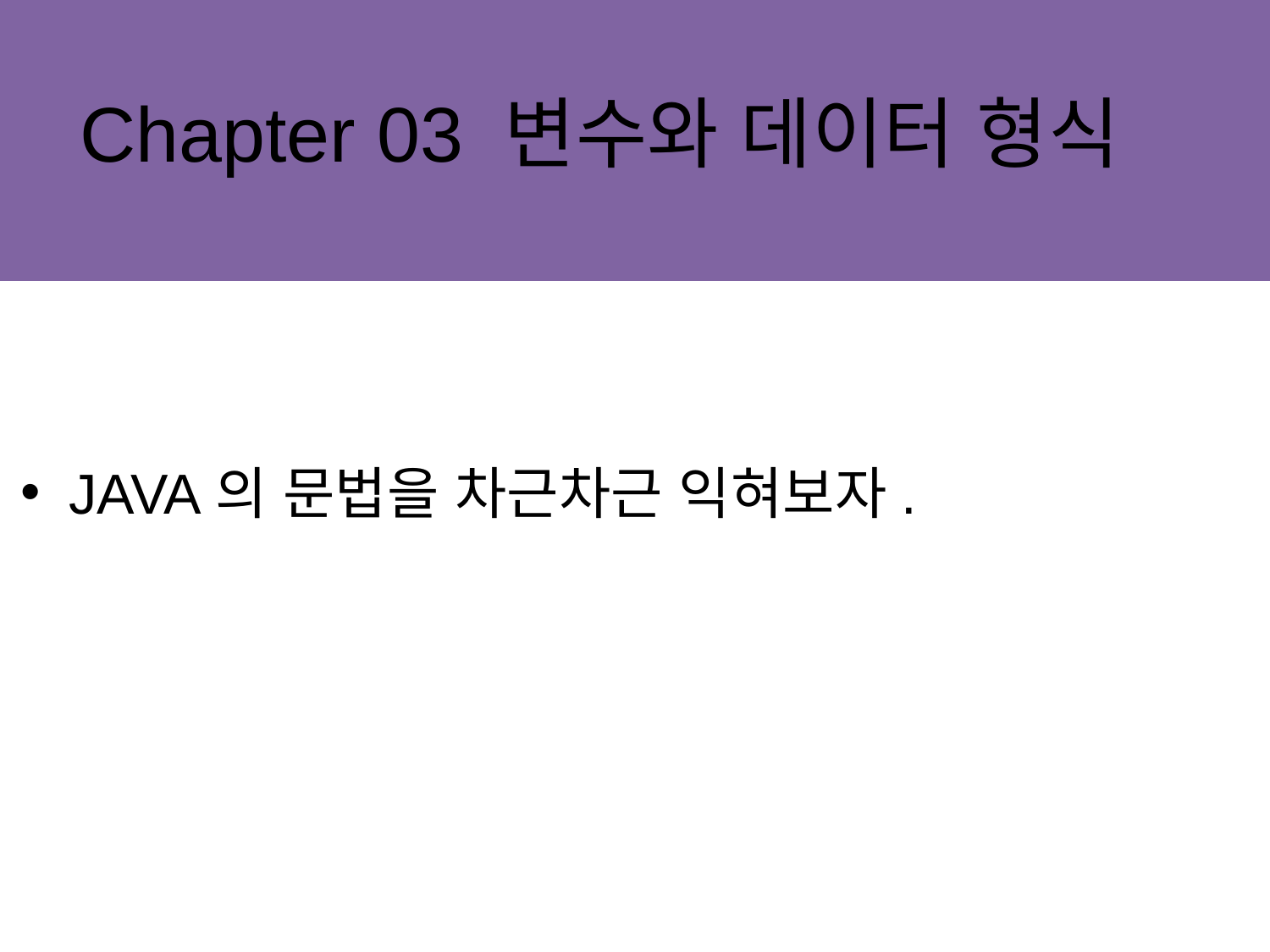

Chapter 03 변수와 데이터 형식
JAVA의 문법을 차근차근 익혀보자.